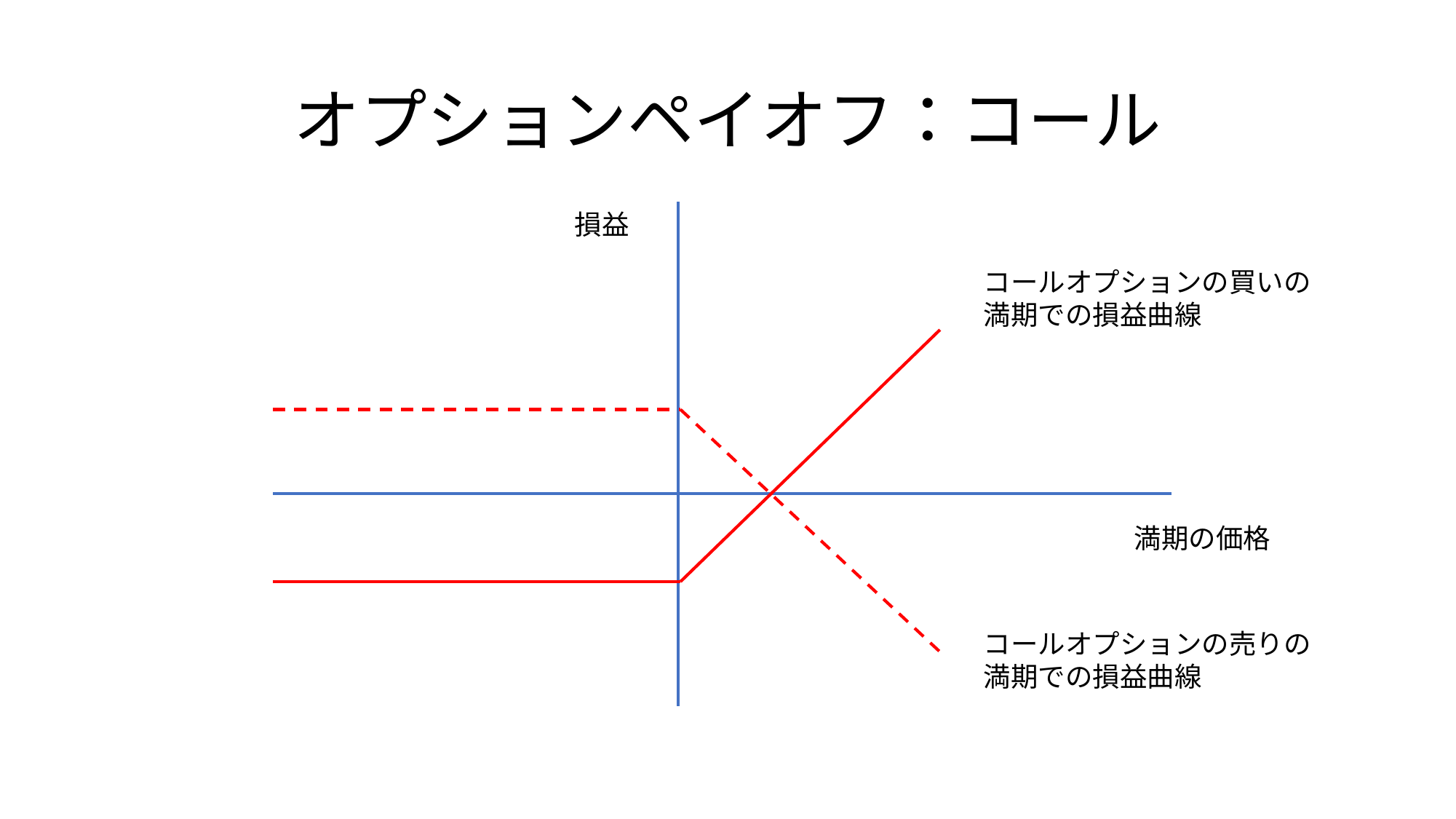

# オプションペイオフ：コール
損益
コールオプションの買いの
満期での損益曲線
満期の価格
コールオプションの売りの
満期での損益曲線